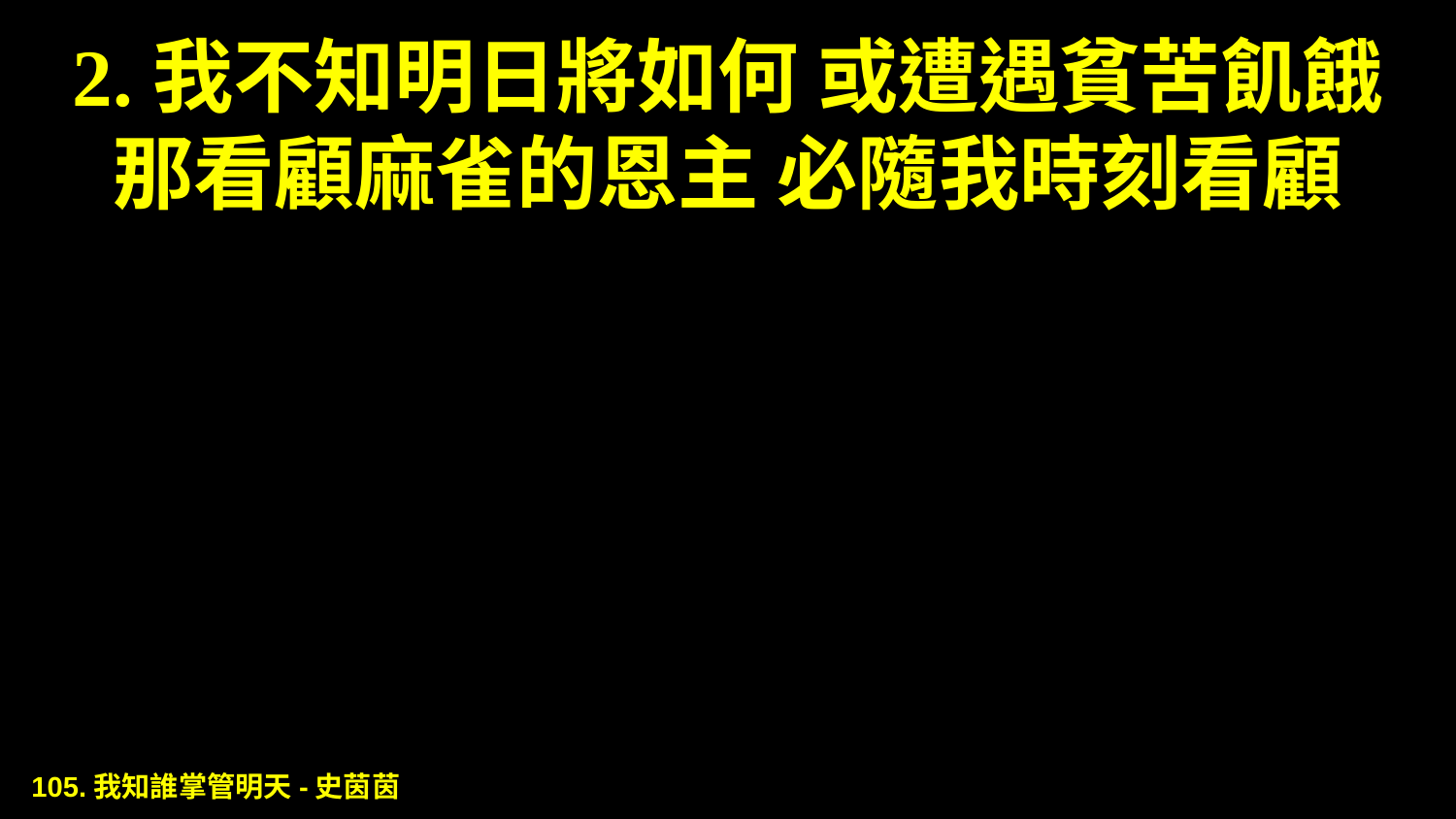

# 2.我不知明日將如何 或遭遇貧苦飢餓 那看顧麻雀的恩主 必隨我時刻看顧
105.我知誰掌管明天-史茵茵